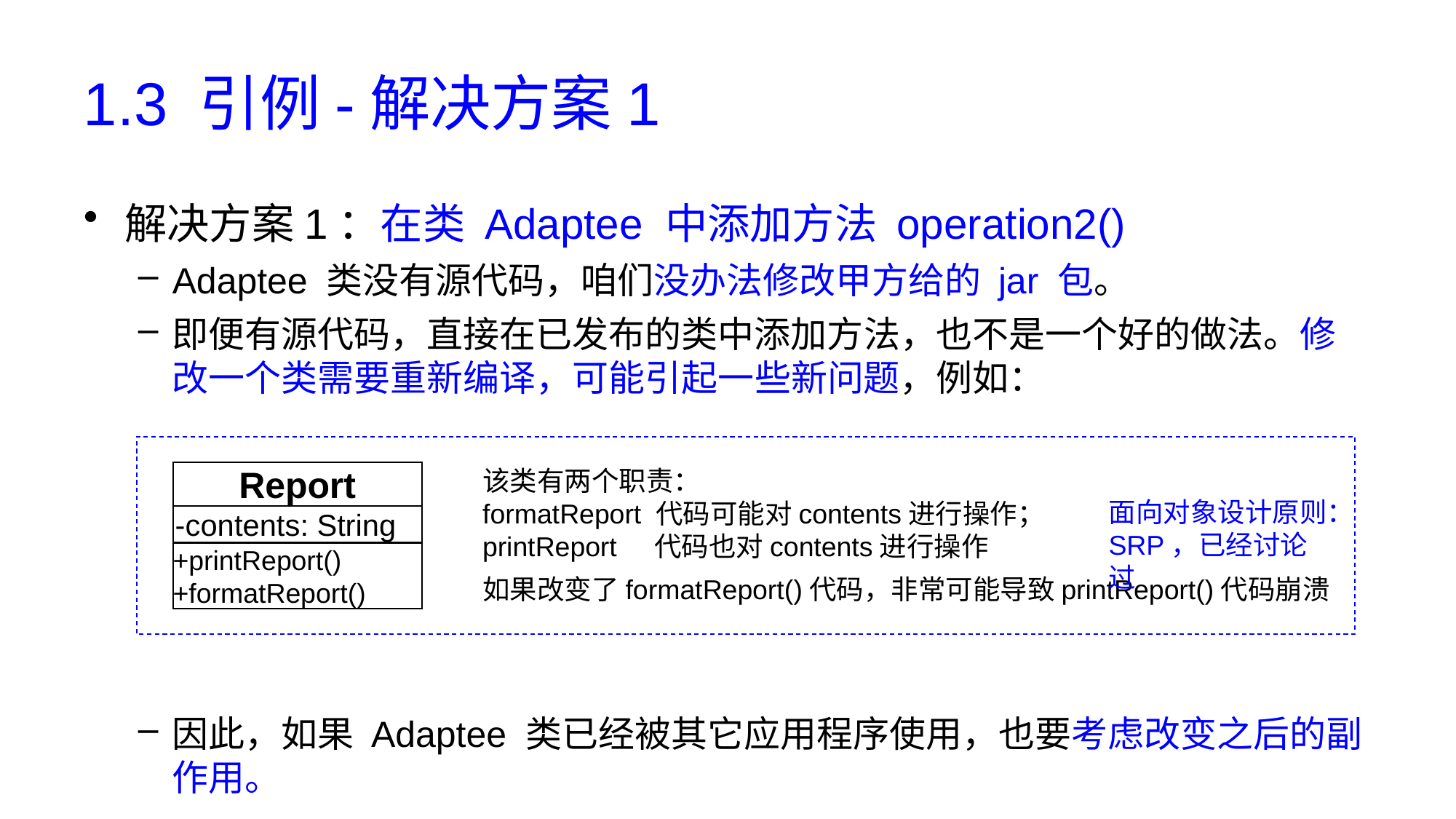

# 1.3 引例-解决方案1
解决方案1：在类 Adaptee 中添加方法 operation2()
Adaptee 类没有源代码，咱们没办法修改甲方给的 jar 包。
即便有源代码，直接在已发布的类中添加方法，也不是一个好的做法。修改一个类需要重新编译，可能引起一些新问题，例如：

因此，如果 Adaptee 类已经被其它应用程序使用，也要考虑改变之后的副作用。

该类有两个职责：
formatReport 代码可能对contents进行操作；
printReport    代码也对contents进行操作
Report
面向对象设计原则：SRP，已经讨论过
-contents: String
+printReport()
+formatReport()
如果改变了formatReport()代码，非常可能导致printReport()代码崩溃
11